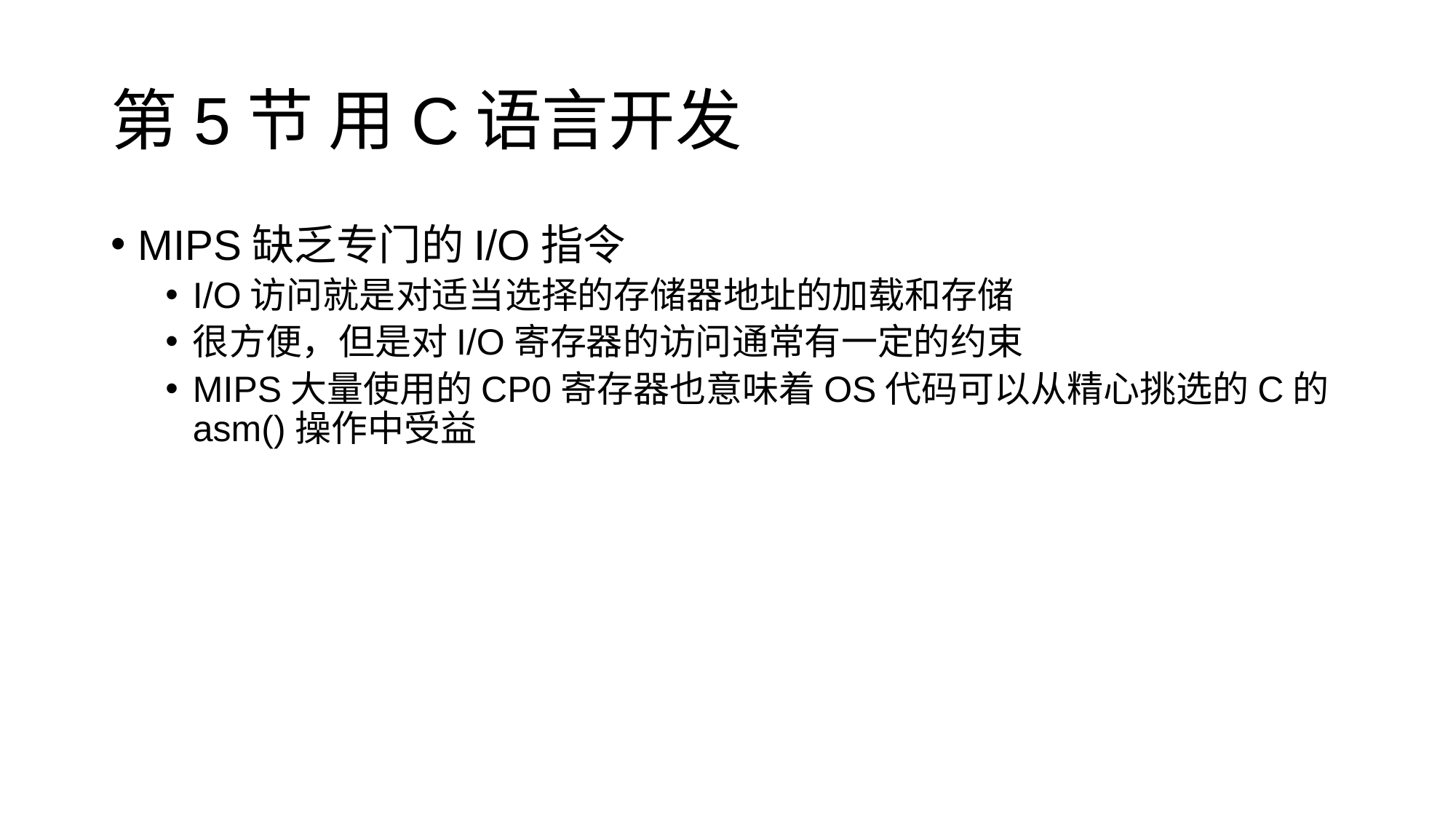

# 第5节 用C语言开发
MIPS缺乏专门的I/O指令
I/O访问就是对适当选择的存储器地址的加载和存储
很方便，但是对I/O寄存器的访问通常有一定的约束
MIPS大量使用的CP0寄存器也意味着OS代码可以从精心挑选的C的asm()操作中受益